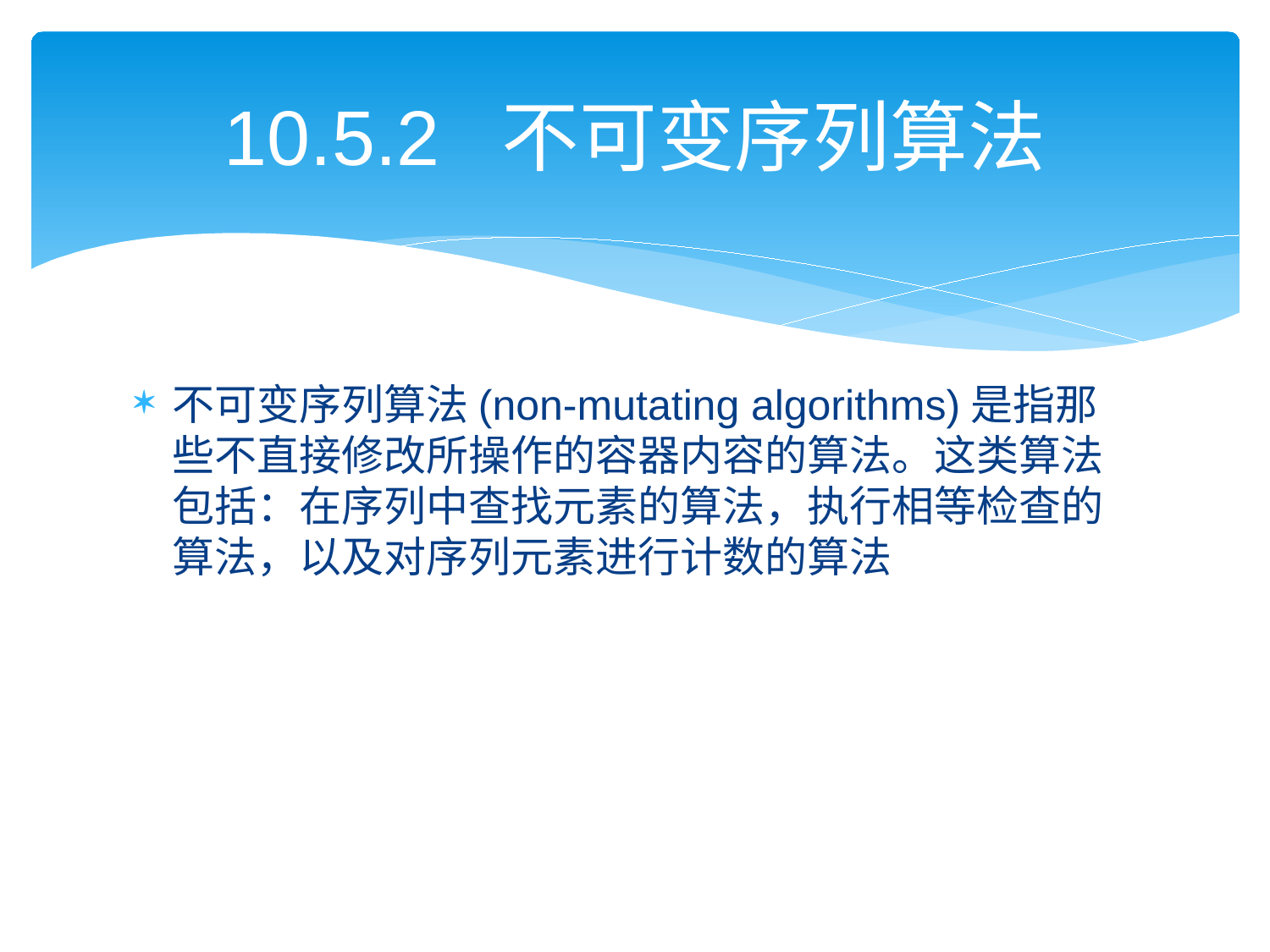

# 10.5.2  不可变序列算法
不可变序列算法(non-mutating algorithms)是指那些不直接修改所操作的容器内容的算法。这类算法包括：在序列中查找元素的算法，执行相等检查的算法，以及对序列元素进行计数的算法